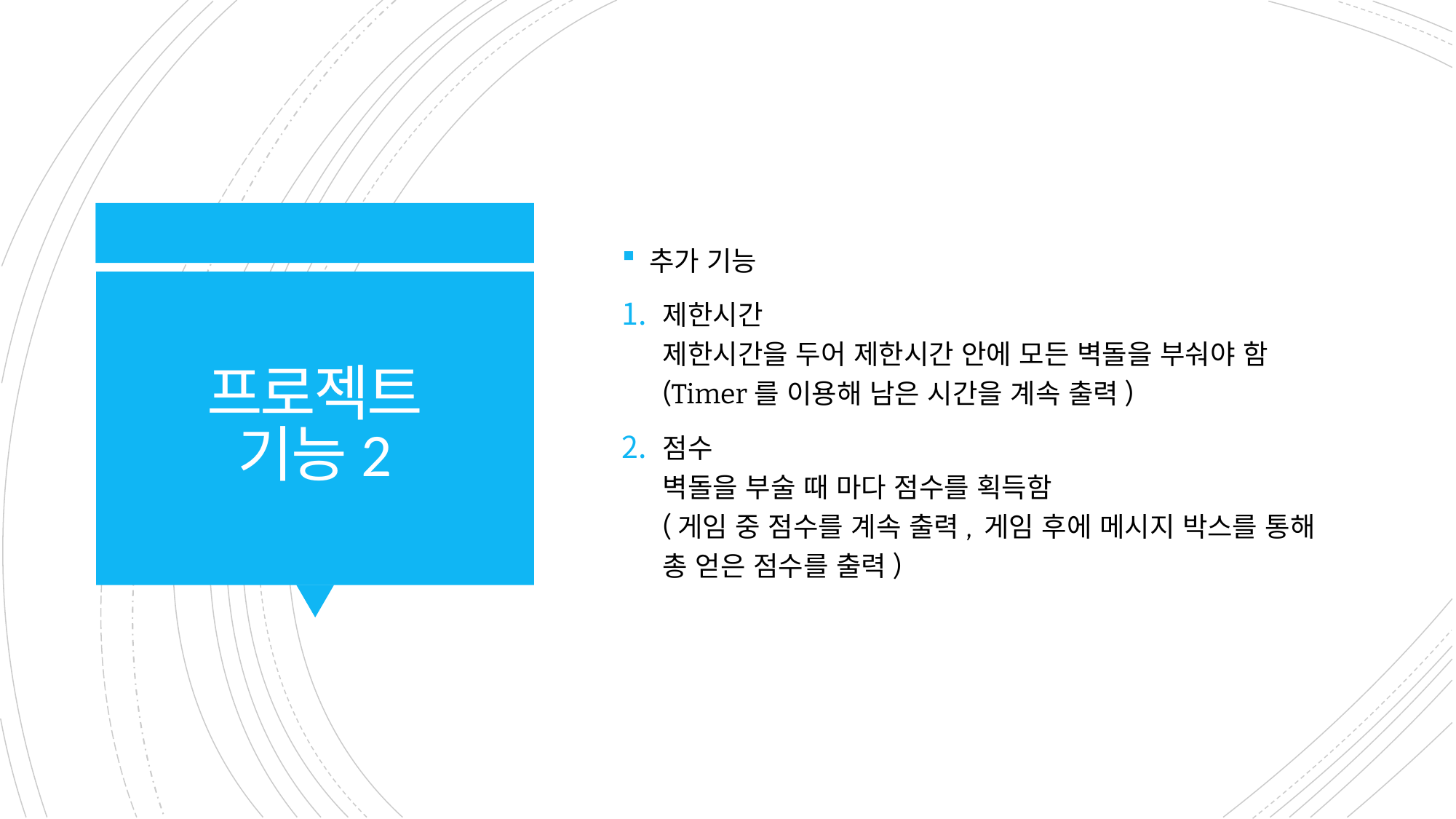

추가 기능
제한시간
제한시간을 두어 제한시간 안에 모든 벽돌을 부숴야 함
(Timer를 이용해 남은 시간을 계속 출력)
점수
벽돌을 부술 때 마다 점수를 획득함
(게임 중 점수를 계속 출력, 게임 후에 메시지 박스를 통해
총 얻은 점수를 출력)
# 프로젝트 기능2